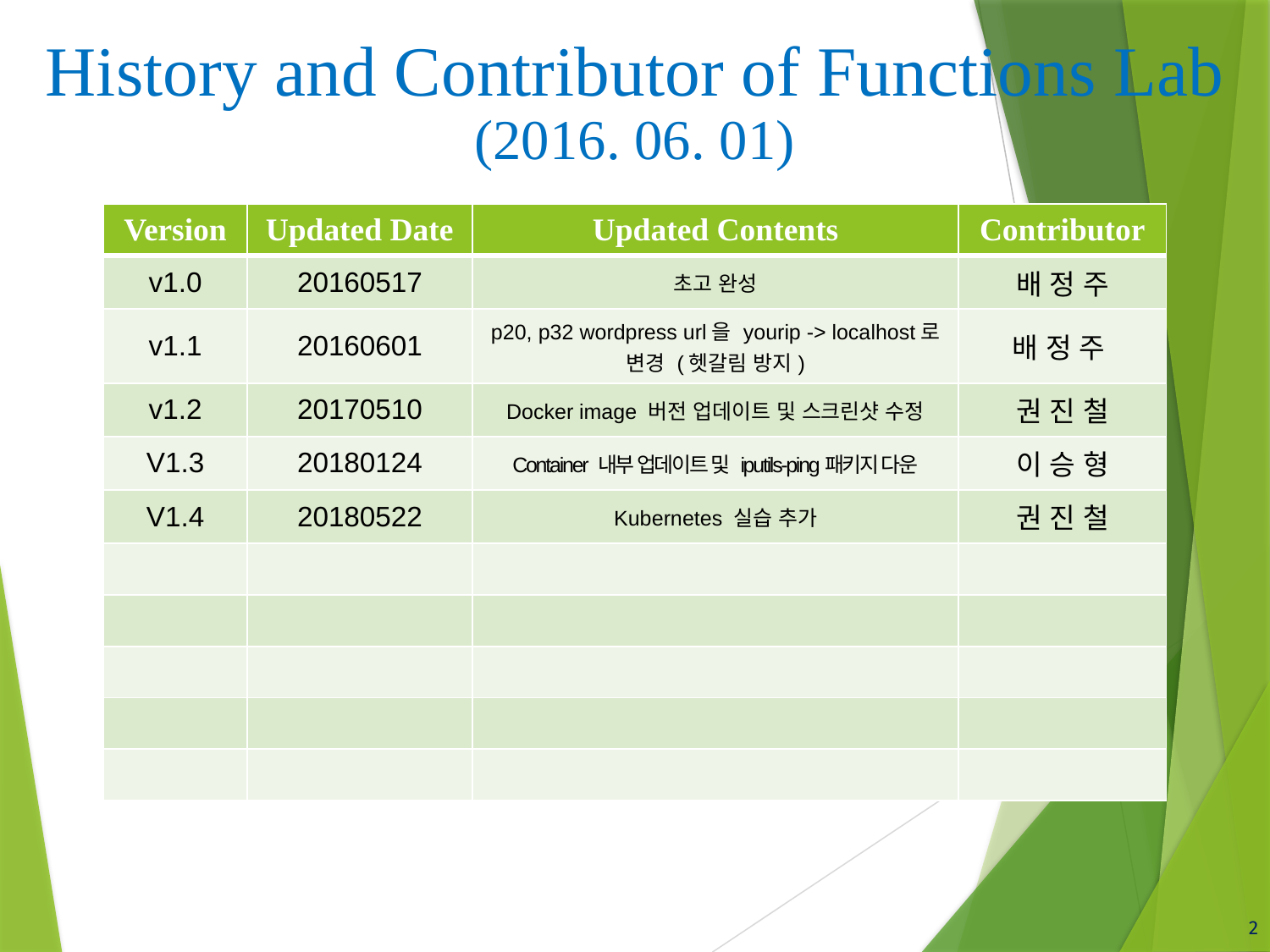

History and Contributor of Functions Lab
(2016. 06. 01)
| Version | Updated Date | Updated Contents | Contributor |
| --- | --- | --- | --- |
| v1.0 | 20160517 | 초고 완성 | 배 정 주 |
| v1.1 | 20160601 | p20, p32 wordpress url을 yourip -> localhost로 변경 (헷갈림 방지) | 배 정 주 |
| v1.2 | 20170510 | Docker image 버전 업데이트 및 스크린샷 수정 | 권 진 철 |
| V1.3 | 20180124 | Container 내부 업데이트 및 iputils-ping패키지 다운 | 이 승 형 |
| V1.4 | 20180522 | Kubernetes 실습 추가 | 권 진 철 |
|  |  |  |  |
|  |  |  |  |
|  |  |  |  |
|  |  |  |  |
|  |  |  |  |
2